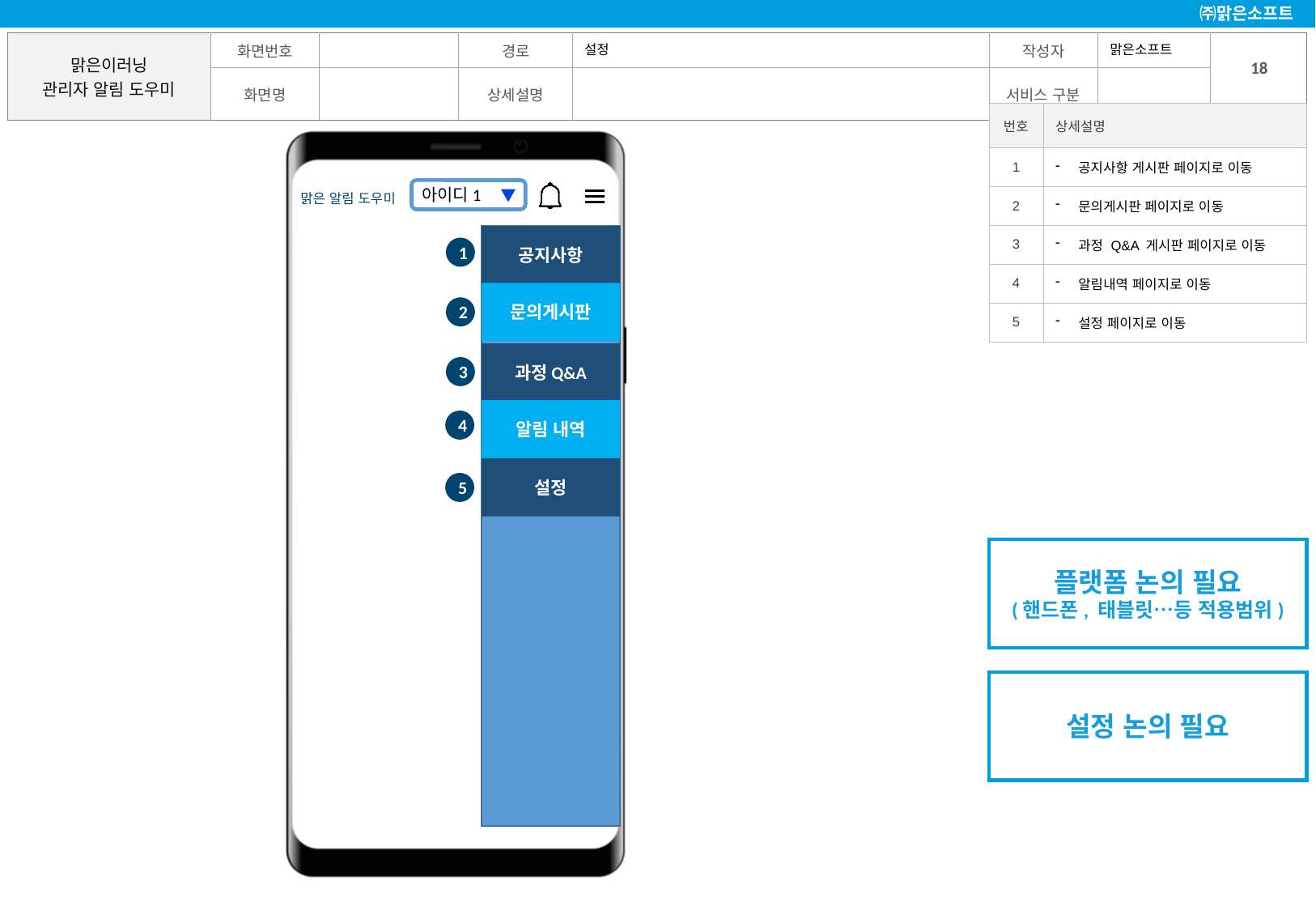

맑은소프트
설정

| 번호 | 상세설명 |
| --- | --- |
| 1 | 공지사항 게시판 페이지로 이동 |
| 2 | 문의게시판 페이지로 이동 |
| 3 | 과정 Q&A 게시판 페이지로 이동 |
| 4 | 알림내역 페이지로 이동 |
| 5 | 설정 페이지로 이동 |

공지사항
1
문의게시판
2
과정Q&A
3
알림 내역
4
설정
5
플랫폼 논의 필요
(핸드폰, 태블릿…등 적용범위)
설정 논의 필요